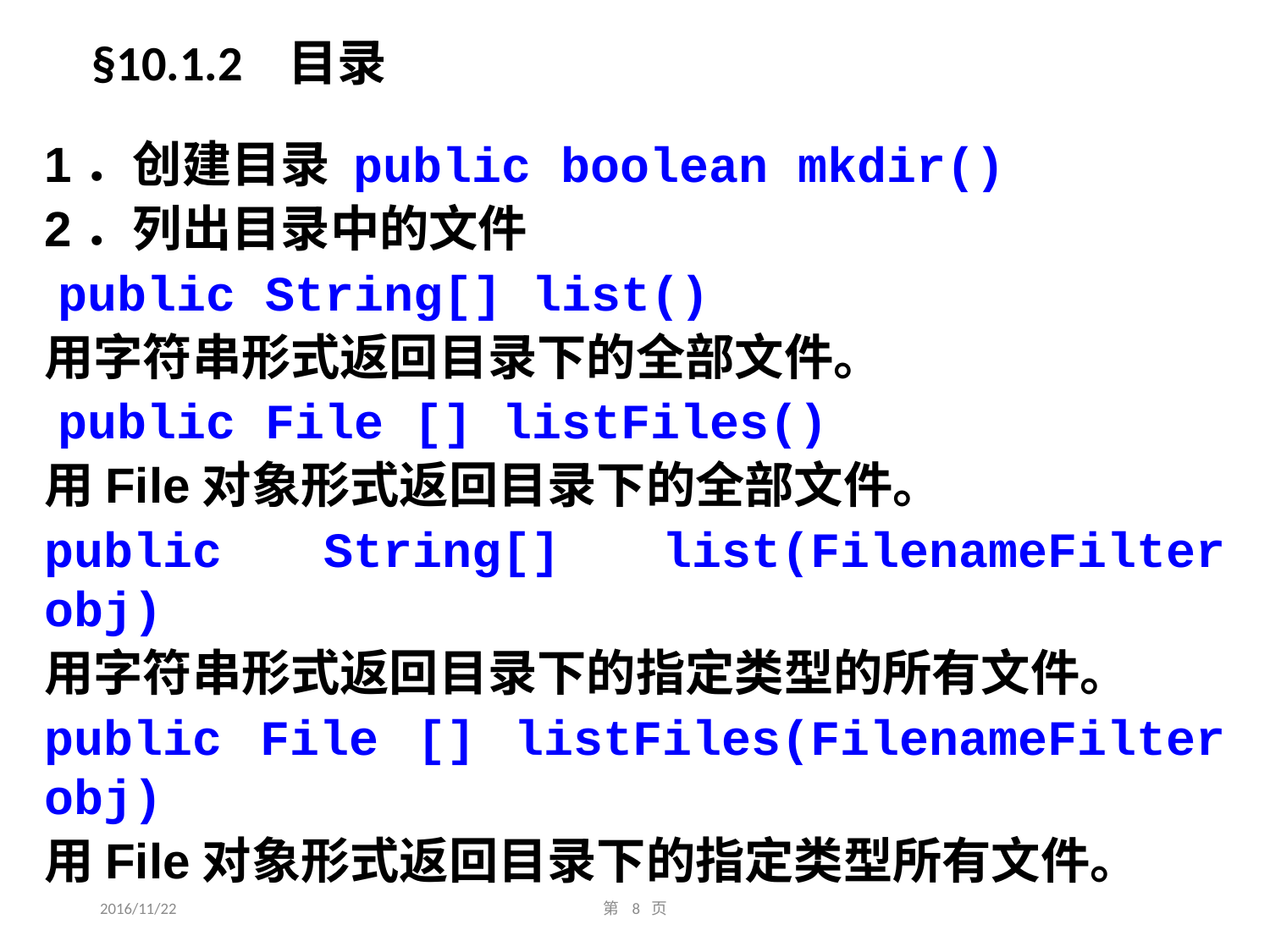

§10.1.2   目录
1．创建目录 public boolean mkdir()
2．列出目录中的文件
 public String[] list()
用字符串形式返回目录下的全部文件。
 public File [] listFiles()
用File对象形式返回目录下的全部文件。
public String[] list(FilenameFilter obj)
用字符串形式返回目录下的指定类型的所有文件。
public File [] listFiles(FilenameFilter obj)
用File对象形式返回目录下的指定类型所有文件。

2016/11/22
第  8  页